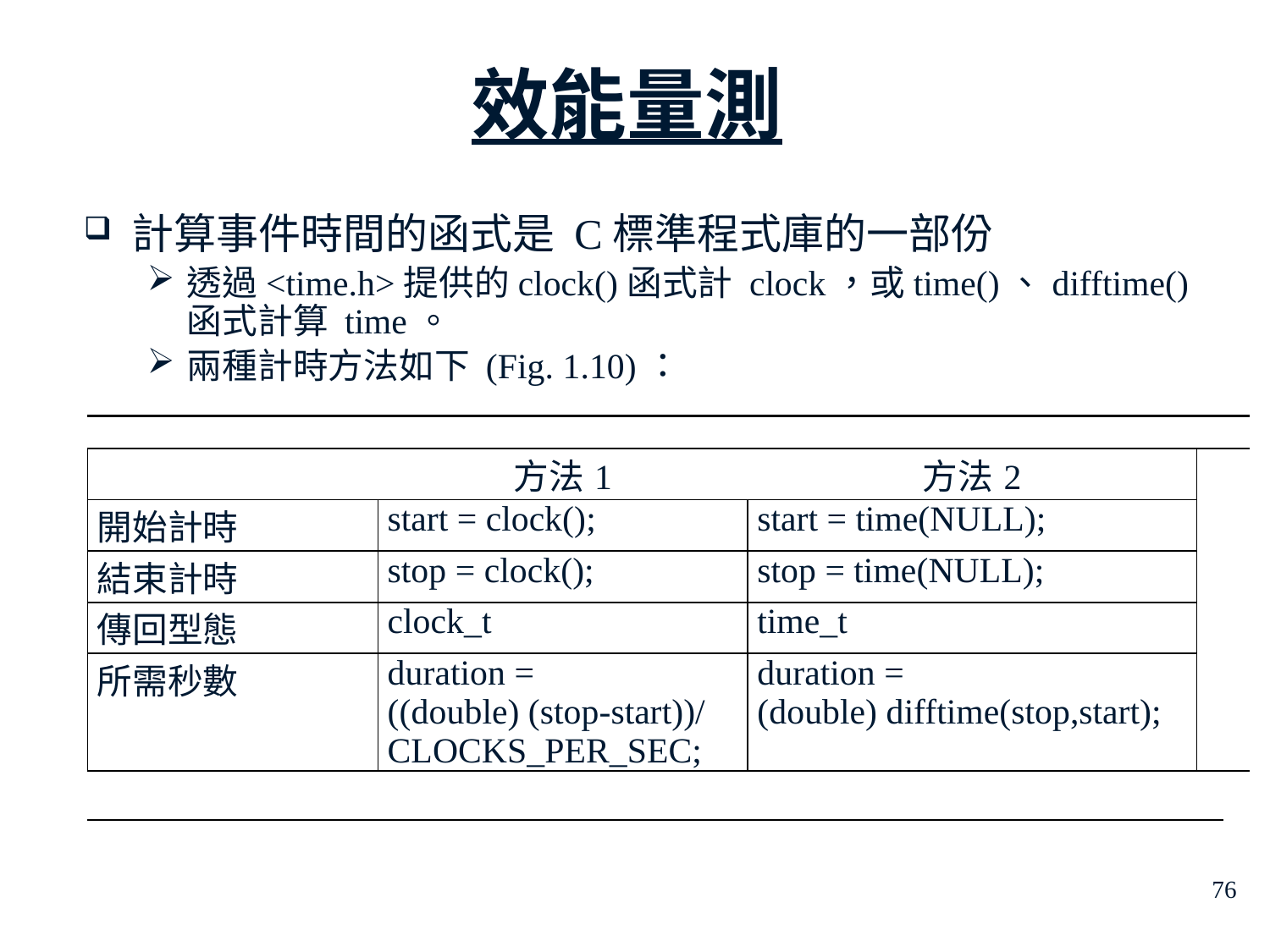

# 效能量測
計算事件時間的函式是 C標準程式庫的一部份
透過<time.h>提供的clock()函式計 clock，或time()、difftime() 函式計算 time。
兩種計時方法如下 (Fig. 1.10)：
|  |  |  |  |  |
| --- | --- | --- | --- | --- |
|  | 方法1 | 方法2 |  |  |
| 開始計時 | start = clock(); | start = time(NULL); |  |  |
| 結束計時 | stop = clock(); | stop = time(NULL); |  |  |
| 傳回型態 | clock\_t | time\_t |  |  |
| 所需秒數 | duration = ((double) (stop-start))/ CLOCKS\_PER\_SEC; | duration = (double) difftime(stop,start); |  |  |
|  |  |  |  |  |
76